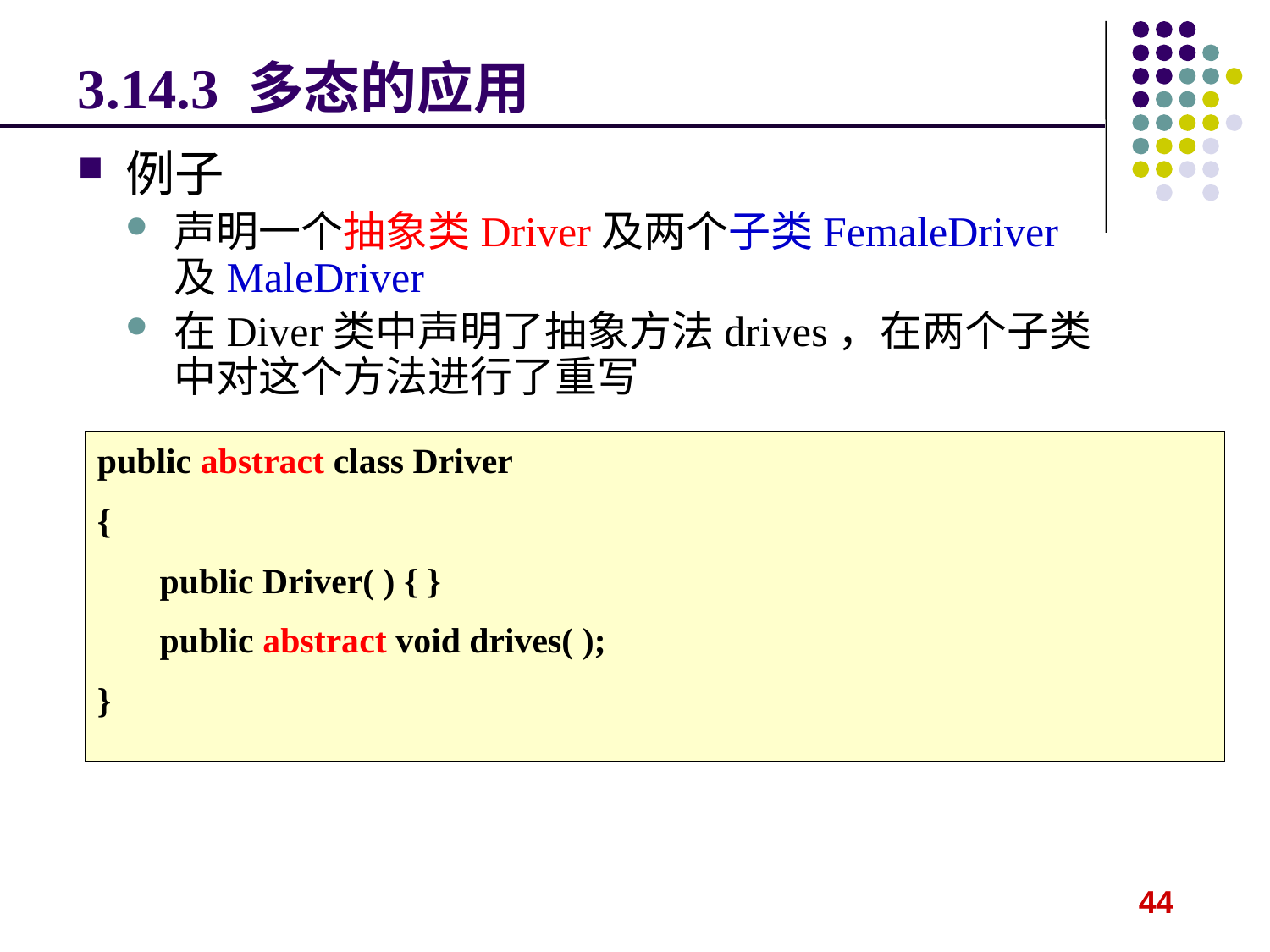

# 3.14.3 多态的应用
例子
声明一个抽象类Driver及两个子类FemaleDriver及MaleDriver
在Diver类中声明了抽象方法drives，在两个子类中对这个方法进行了重写

public abstract class Driver
{
       public Driver( ) { }
       public abstract void drives( );
}